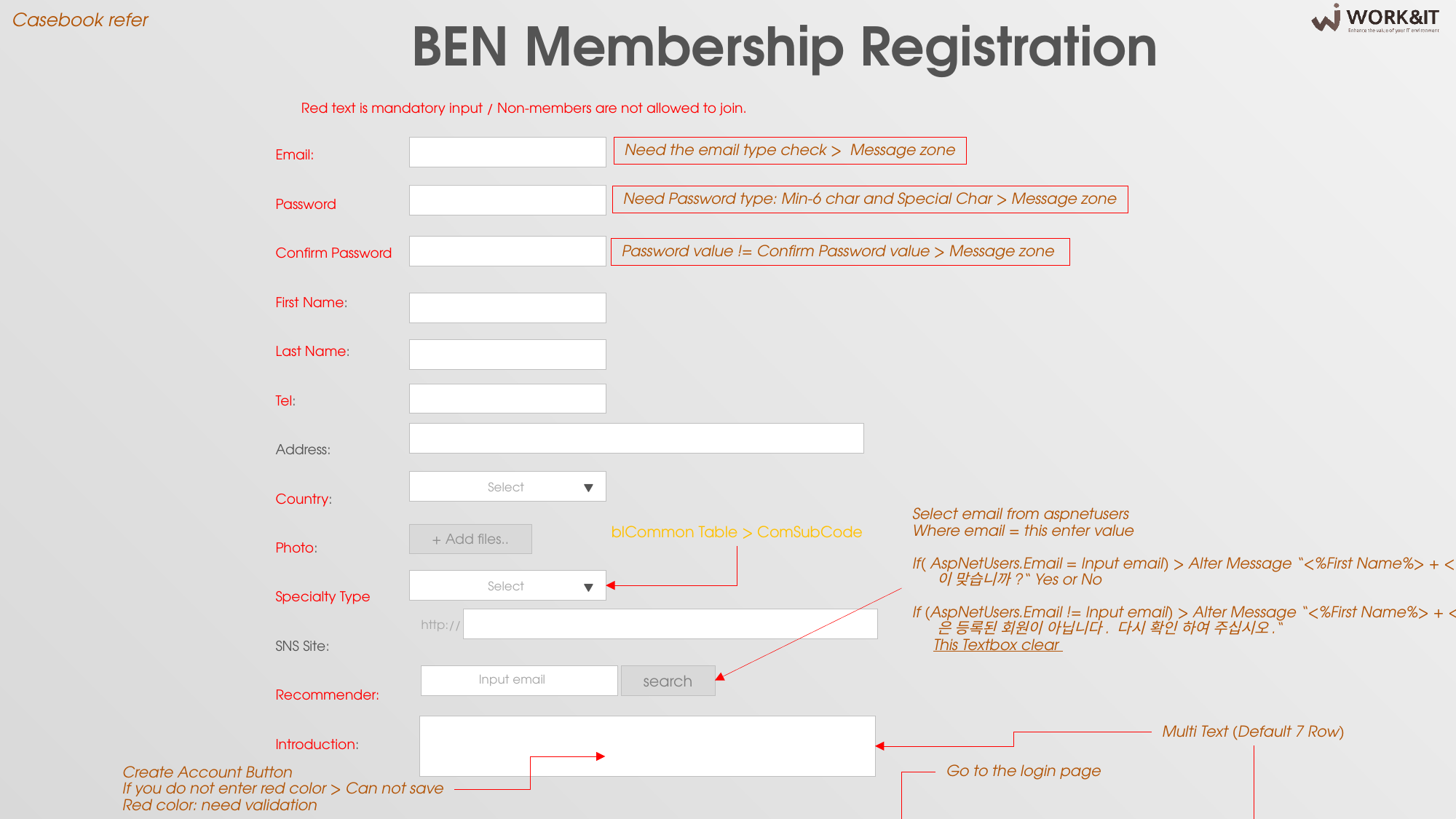

Casebook refer
BEN Membership Registration
Red text is mandatory input / Non-members are not allowed to join.
Email:

Password

Confirm Password

First Name:

Last Name:

Tel:

Address:

Country:

Photo:
Specialty Type

SNS Site:

Recommender:

Introduction:

Need the email type check >  Message zone

Need Password type: Min-6 char and Special Char > Message zone

Password value != Confirm Password value > Message zone

▼
Select
Select email from aspnetusers
Where email = this enter value

If( AspNetUsers.Email = Input email) > Alter Message “<%First Name%> + <%Last Name%>
     이 맞습니까?“ Yes or No

If (AspNetUsers.Email != Input email) > Alter Message “<%First Name%> + <%Last Name%>
     은 등록된 회원이 아닙니다. 다시 확인 하여 주십시오.“
     This Textbox clear
blCommon Table > ComSubCode
+ Add files..

▼
Select

http://
search

Input email

Multi Text (Default 7 Row)
Go to the login page
Create Account Button
If you do not enter red color > Can not save
Red color: need validation
Career:

Career duration:
0
Create account
Cancel